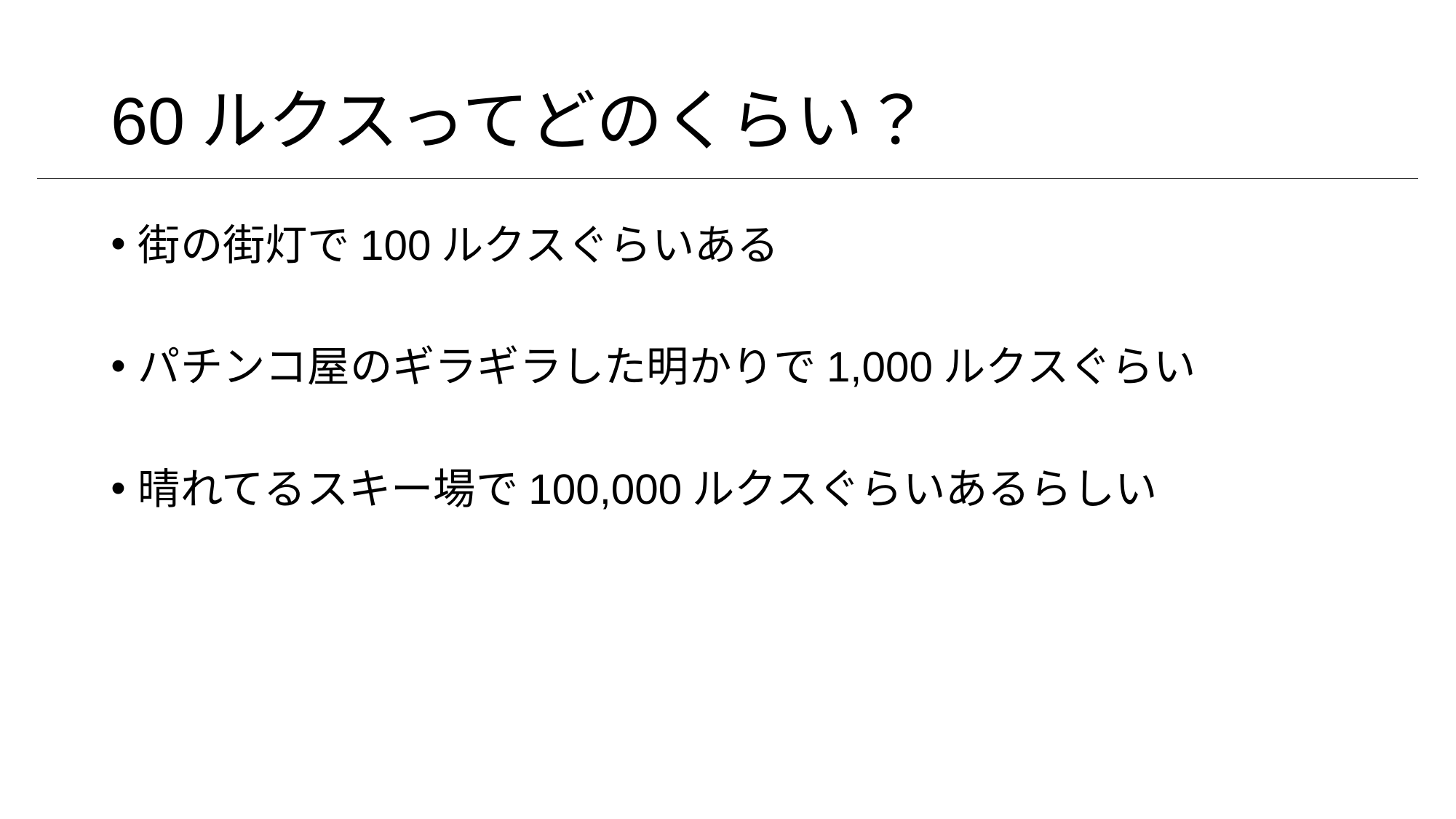

# 60ルクスってどのくらい？
街の街灯で100ルクスぐらいある

パチンコ屋のギラギラした明かりで1,000ルクスぐらい

晴れてるスキー場で100,000ルクスぐらいあるらしい